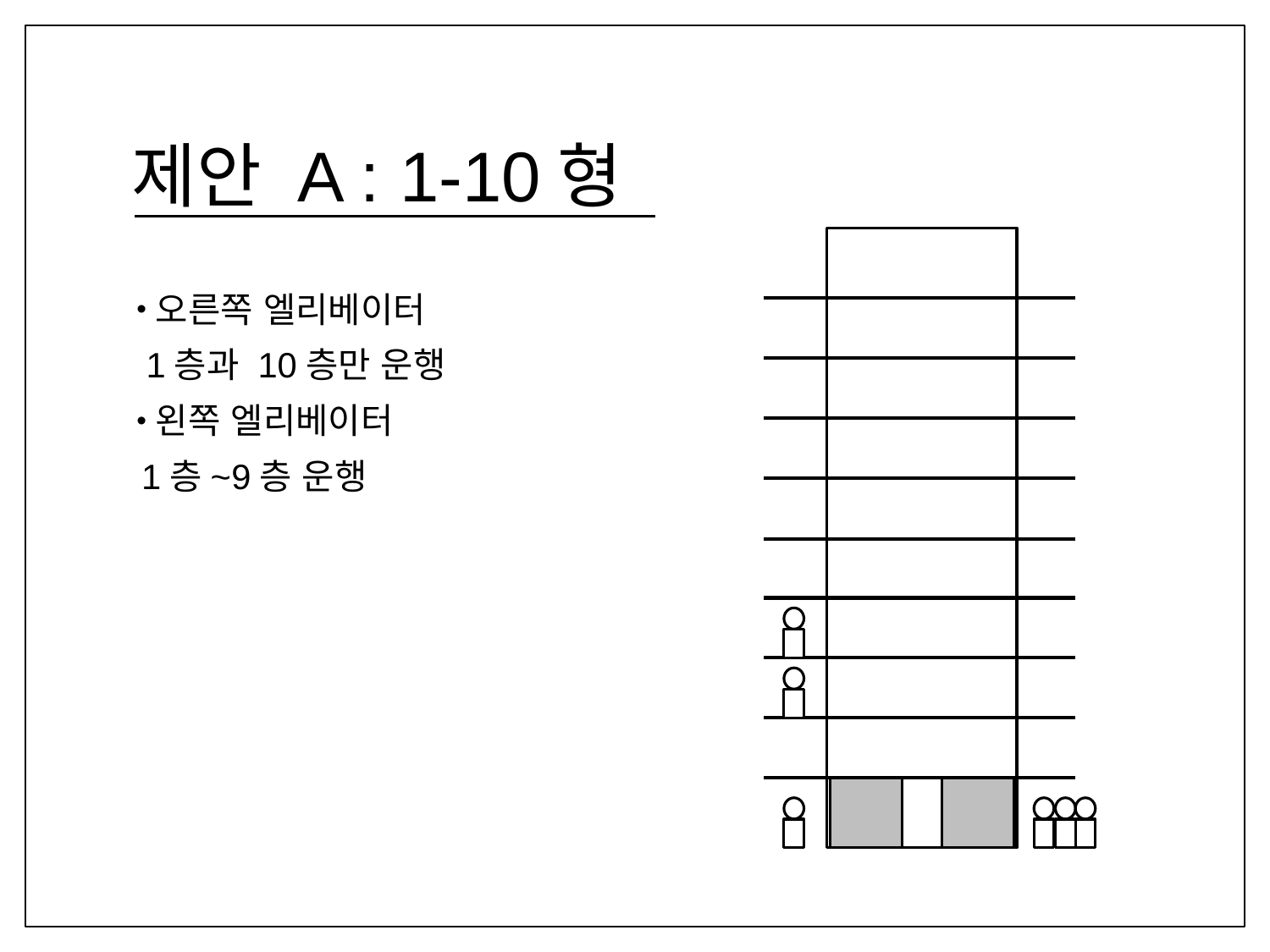

# 제안 A : 1-10형

오른쪽 엘리베이터
 1층과 10층만 운행
왼쪽 엘리베이터
 1층~9층 운행